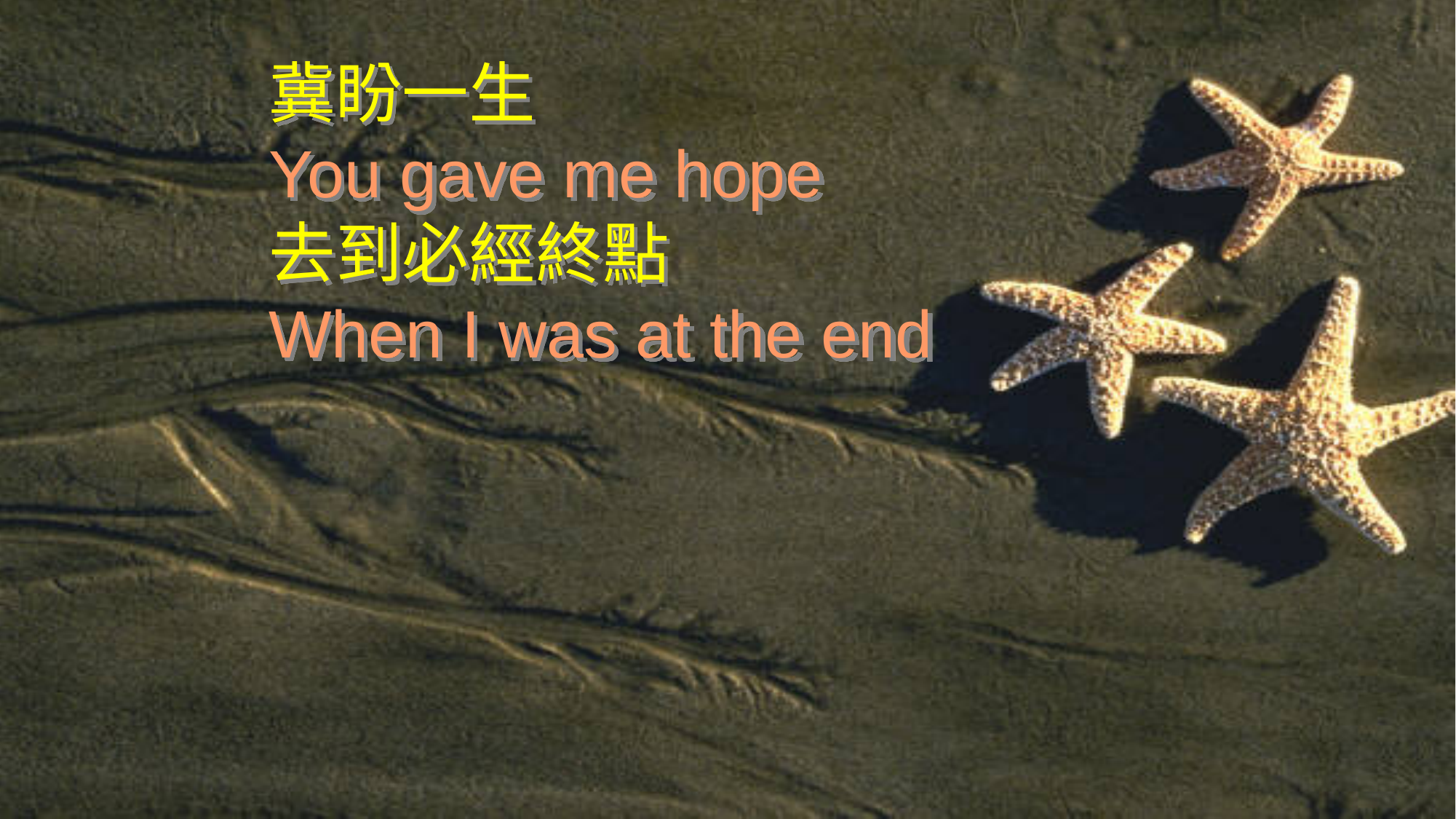

冀盼一生
You gave me hope
去到必經終點
When I was at the end